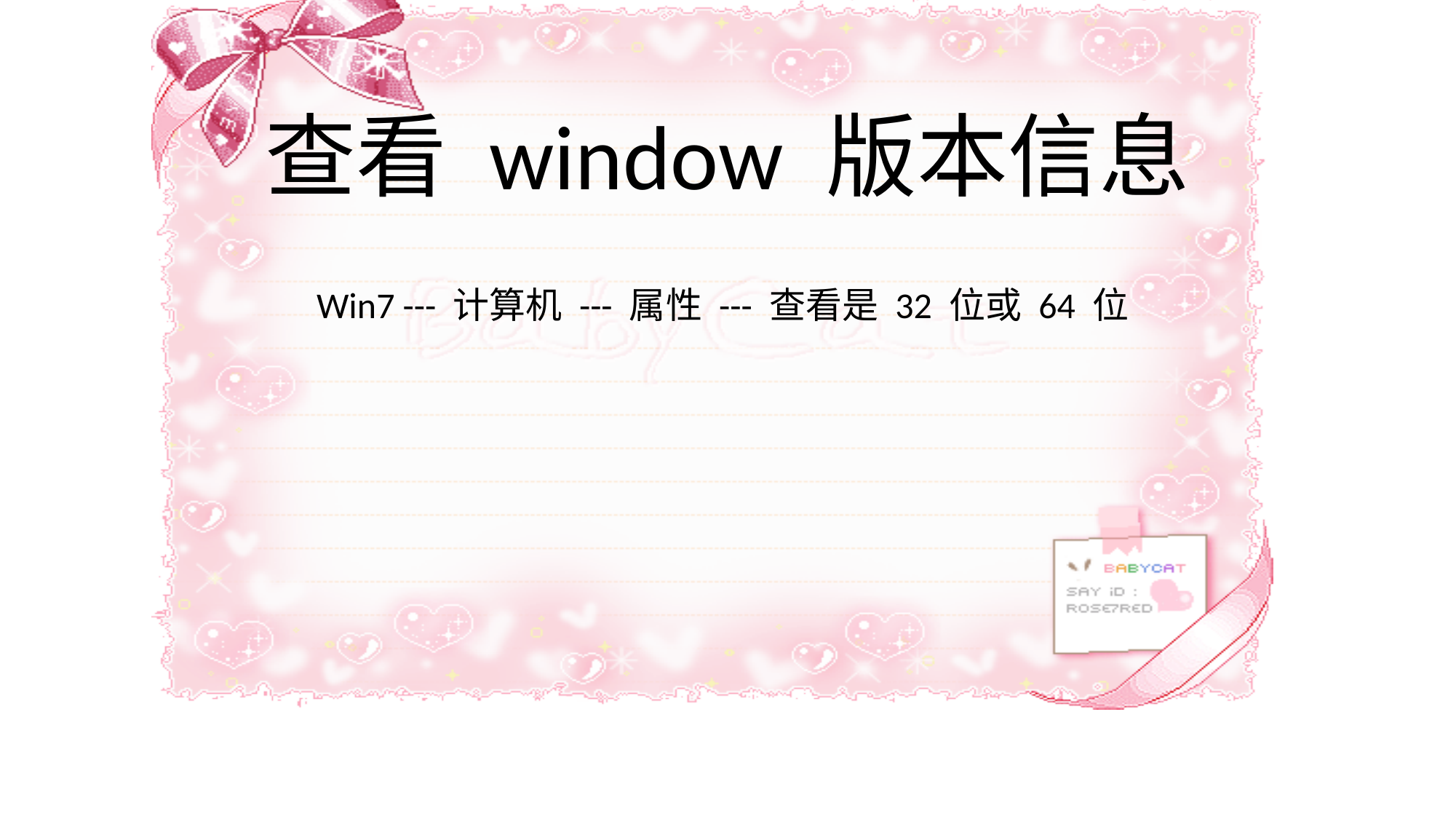

# 查看 window 版本信息
Win7 --- 计算机 --- 属性 --- 查看是 32 位或 64 位